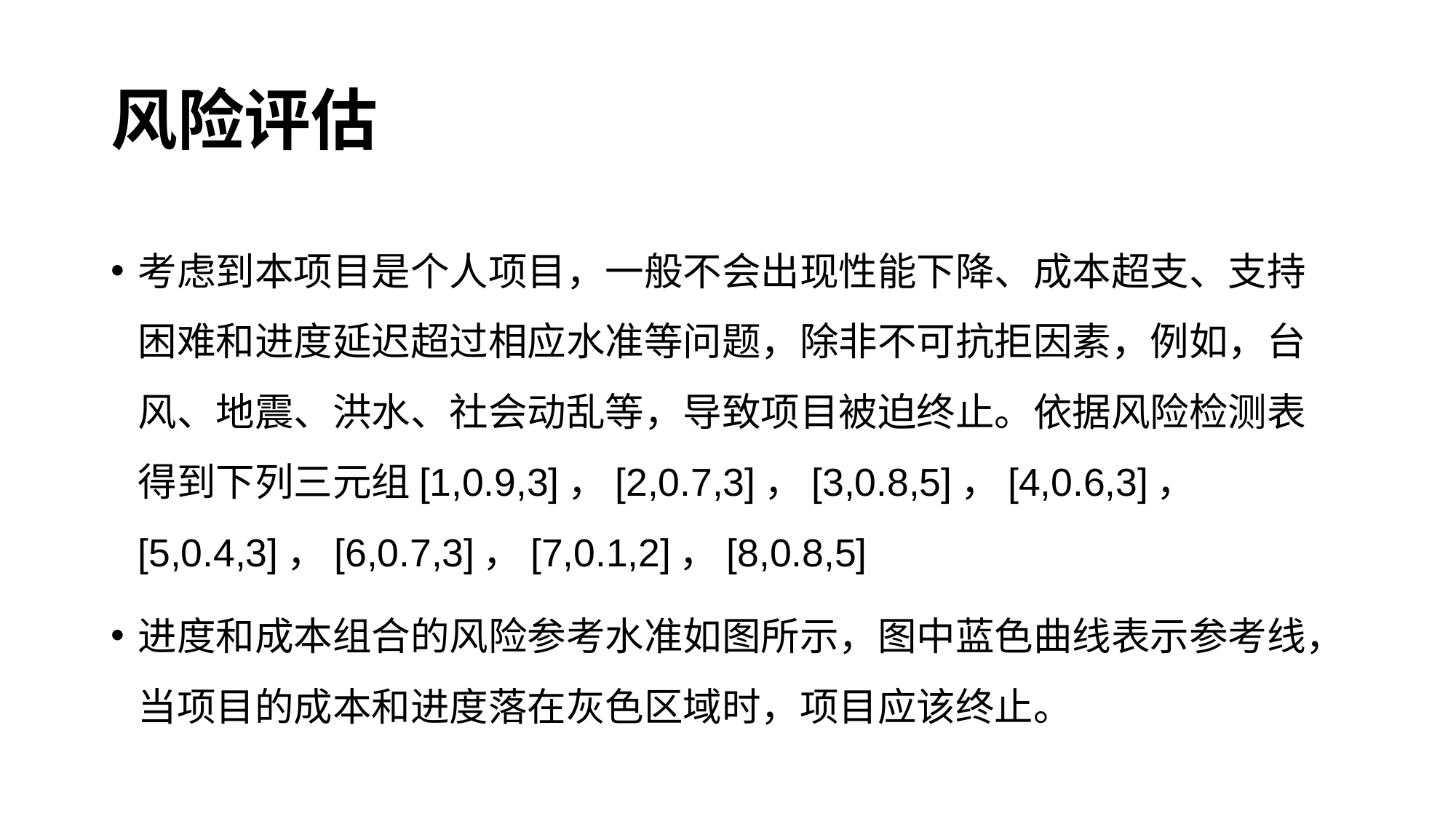

# 风险评估
考虑到本项目是个人项目，一般不会出现性能下降、成本超支、支持困难和进度延迟超过相应水准等问题，除非不可抗拒因素，例如，台风、地震、洪水、社会动乱等，导致项目被迫终止。依据风险检测表得到下列三元组[1,0.9,3]，[2,0.7,3]，[3,0.8,5]，[4,0.6,3]，[5,0.4,3]，[6,0.7,3]，[7,0.1,2]，[8,0.8,5]
进度和成本组合的风险参考水准如图所示，图中蓝色曲线表示参考线，当项目的成本和进度落在灰色区域时，项目应该终止。